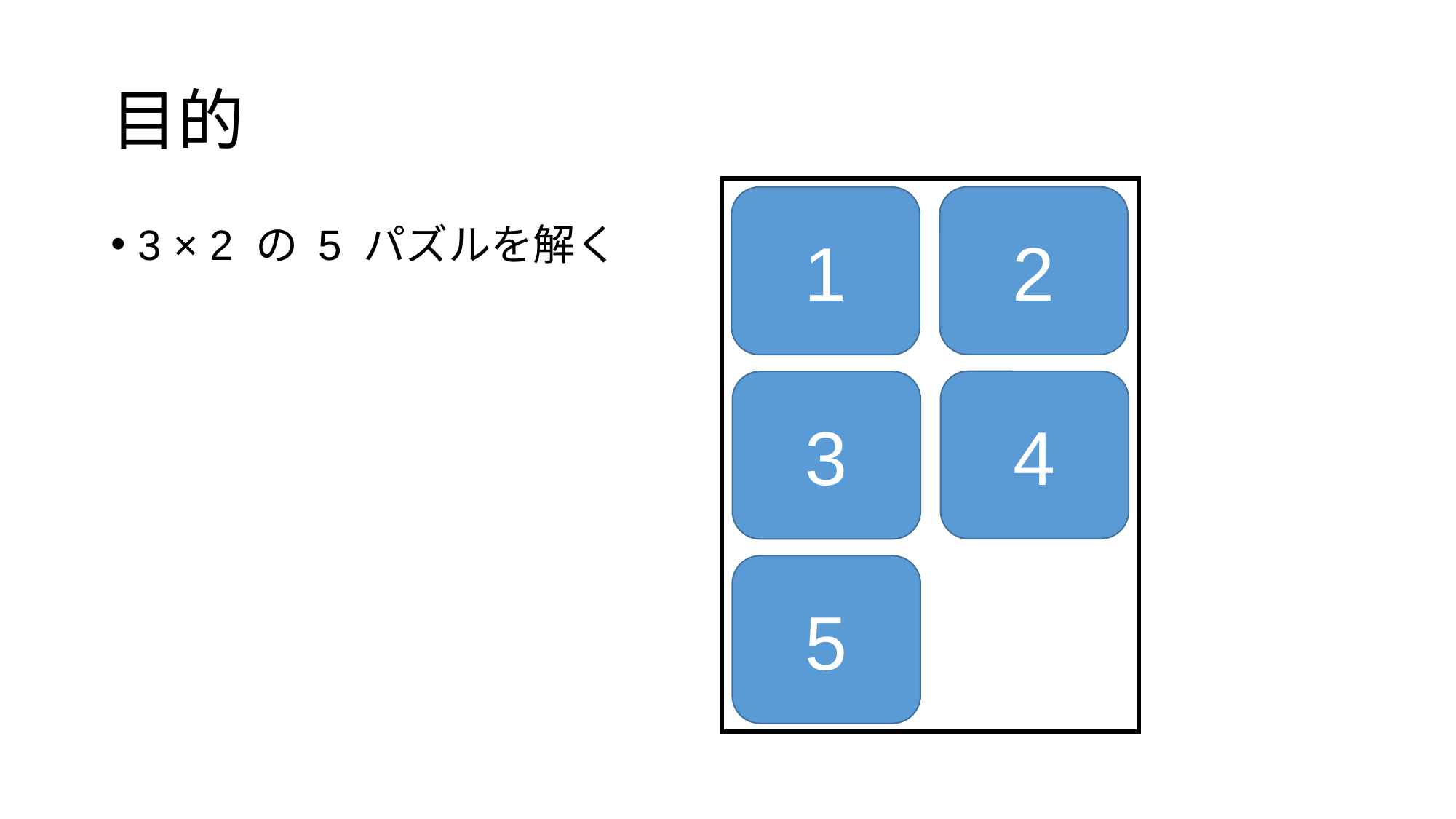

# 目的

2
1
3 × 2 の 5 パズルを解く
4
3
5